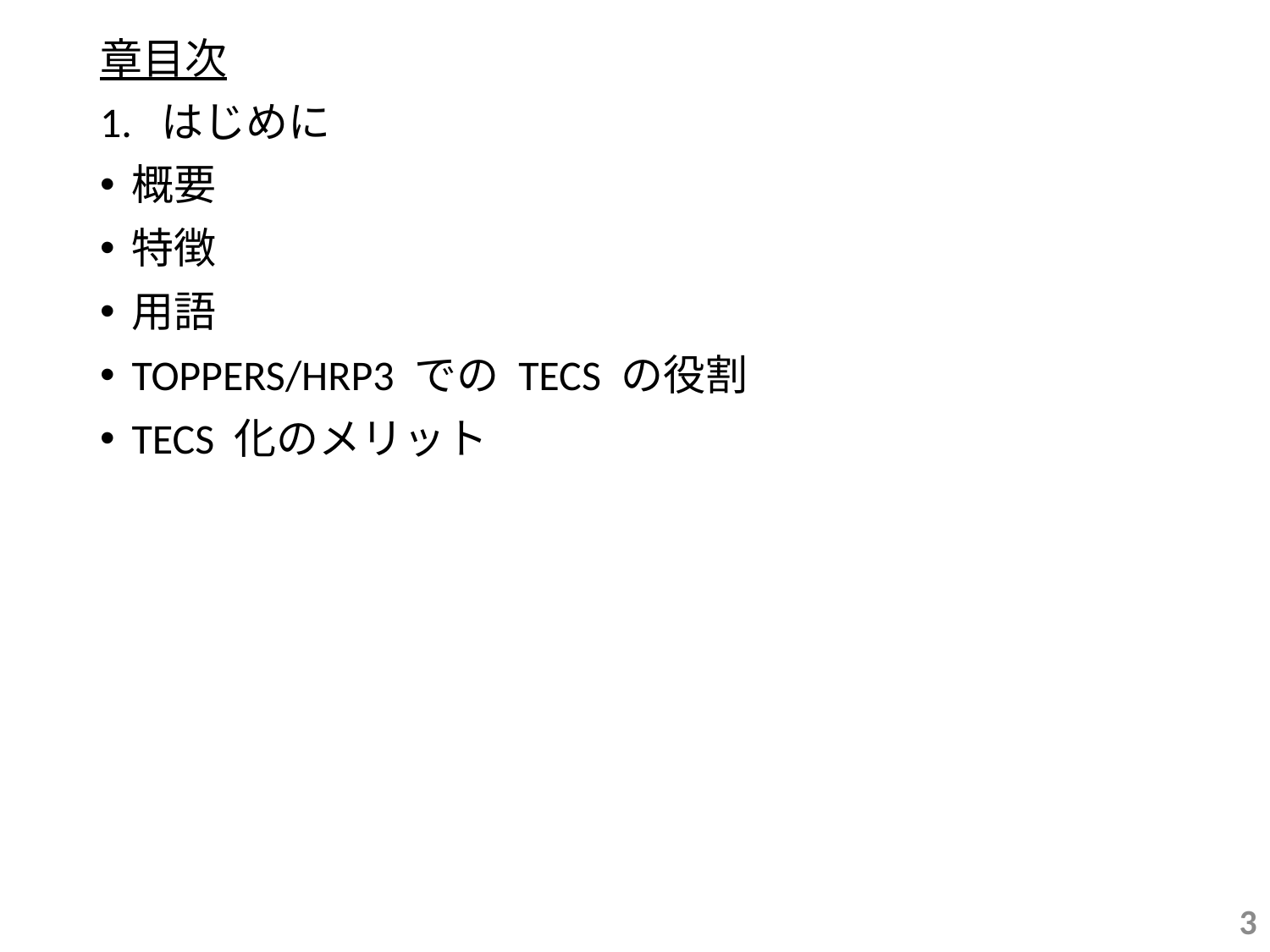

章目次
1.  はじめに
概要
特徴
用語
TOPPERS/HRP3 での TECS の役割
TECS 化のメリット

3